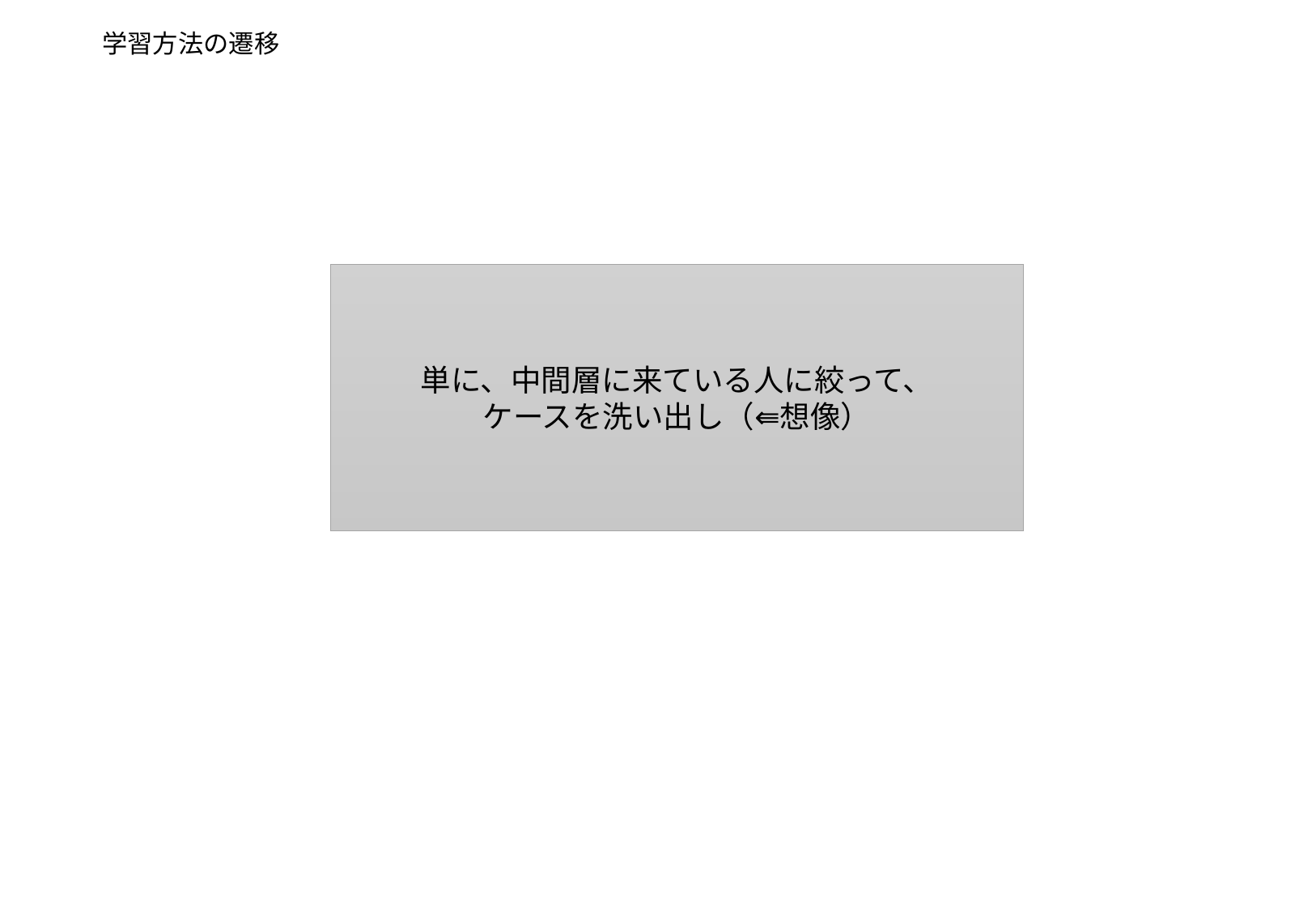

# 学習方法の遷移
単に、中間層に来ている人に絞って、
ケースを洗い出し（⇚想像）